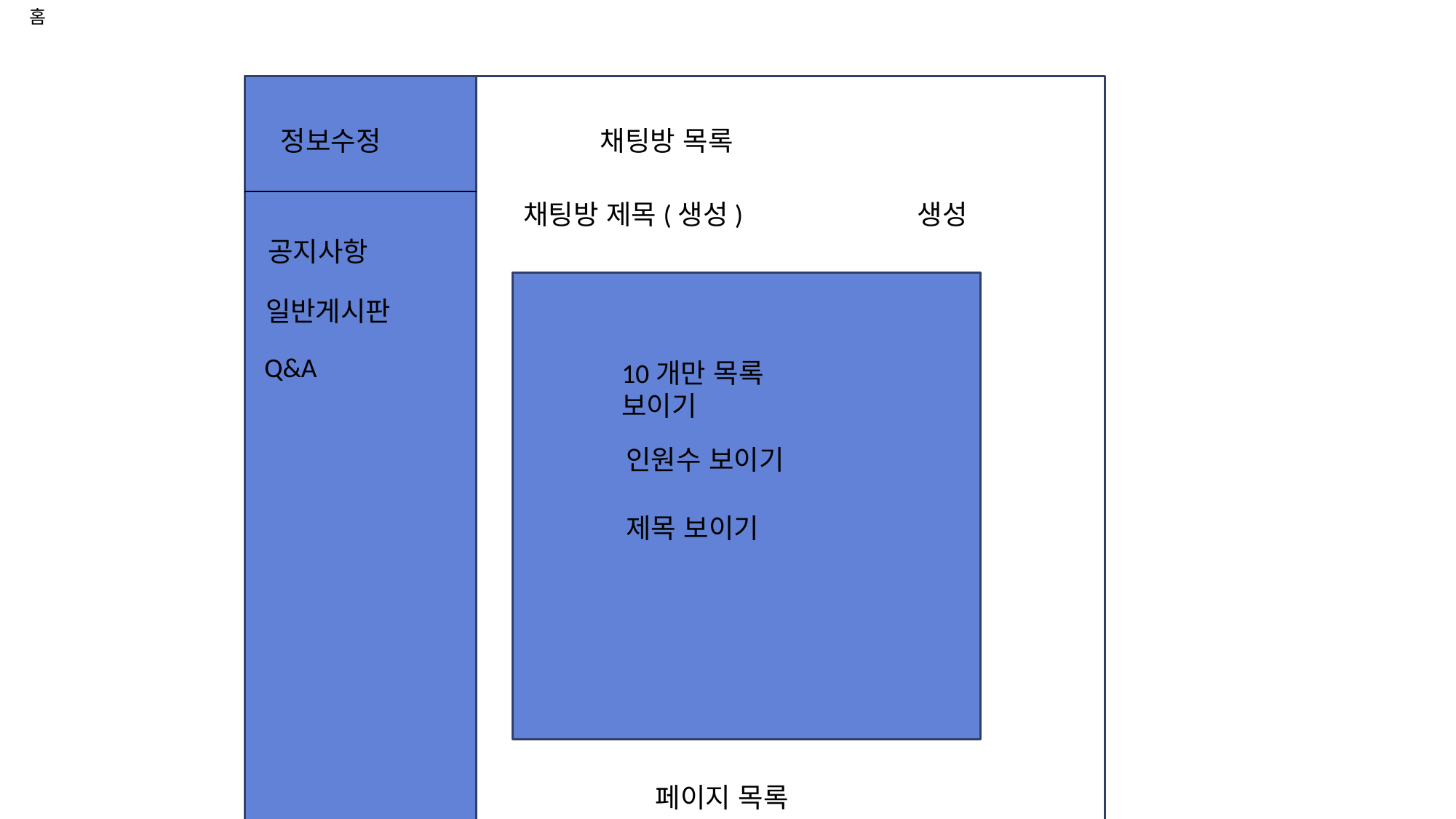

홈

정보수정
채팅방 목록
채팅방 제목(생성)
생성
공지사항

아이디
일반게시판
Q&A
10개만 목록 보이기
비번
인원수 보이기
제목 보이기
페이지 목록